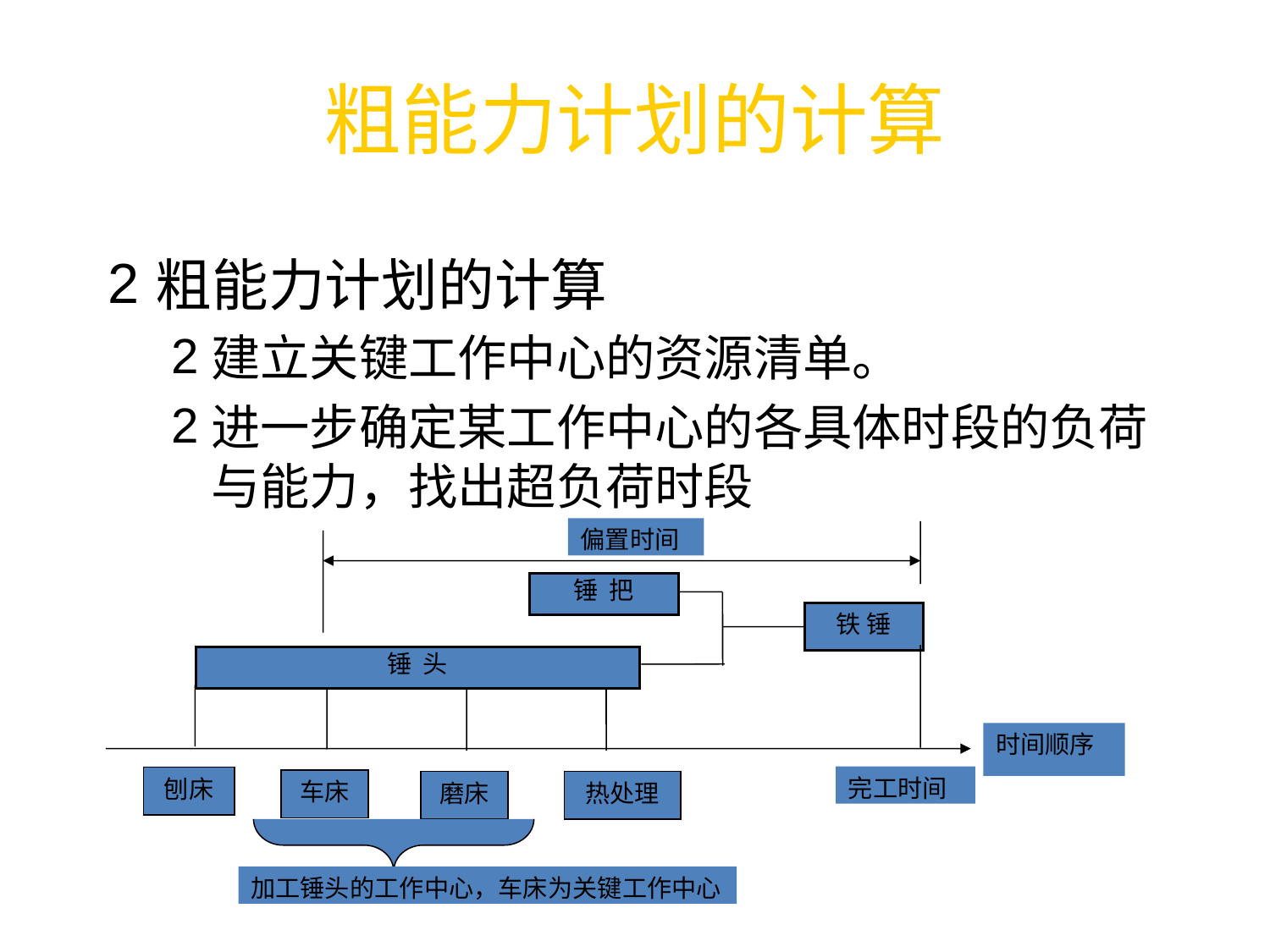

# 粗能力计划的计算
粗能力计划的计算
建立关键工作中心的资源清单。
进一步确定某工作中心的各具体时段的负荷与能力，找出超负荷时段
偏置时间

锤  把

铁 锤

锤  头

时间顺序

完工时间
刨床
车床
磨床
热处理
加工锤头的工作中心，车床为关键工作中心